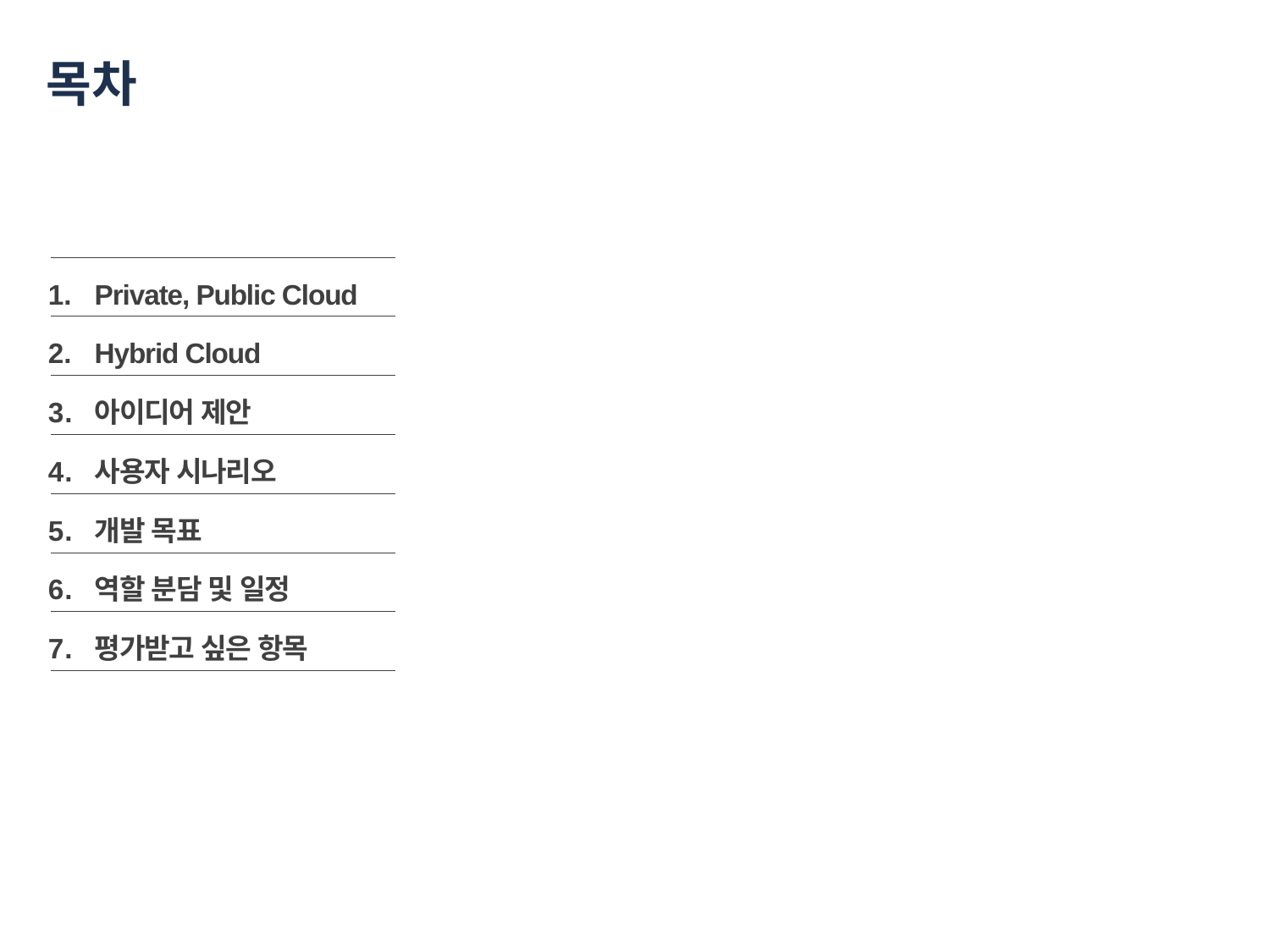

# 목차
Private, Public Cloud
Hybrid Cloud
아이디어 제안
사용자 시나리오
개발 목표
역할 분담 및 일정
평가받고 싶은 항목